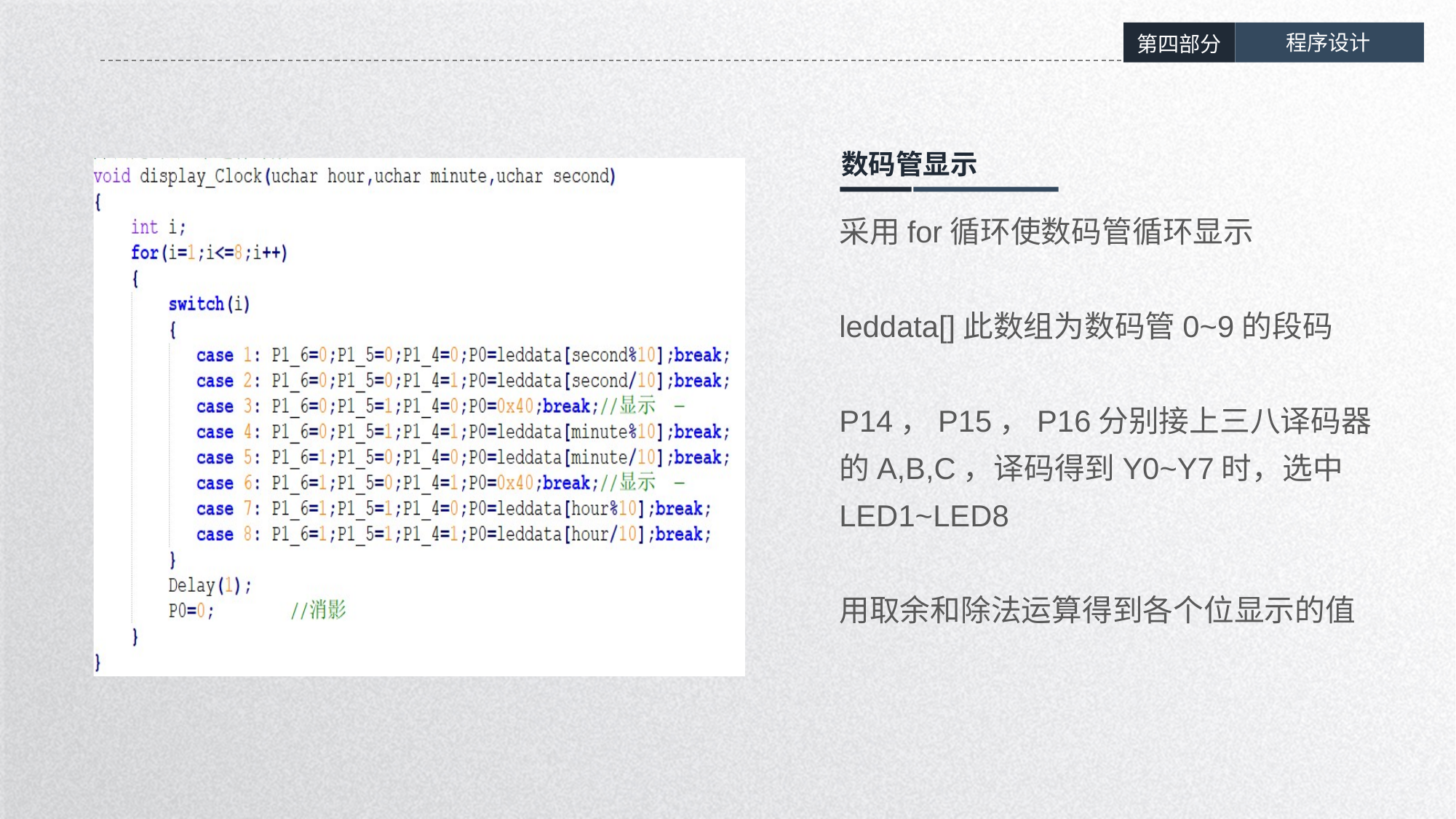

程序设计
第四部分
数码管显示

采用for循环使数码管循环显示

leddata[]此数组为数码管0~9的段码

P14，P15，P16分别接上三八译码器的A,B,C，译码得到Y0~Y7时，选中LED1~LED8

用取余和除法运算得到各个位显示的值
延时符